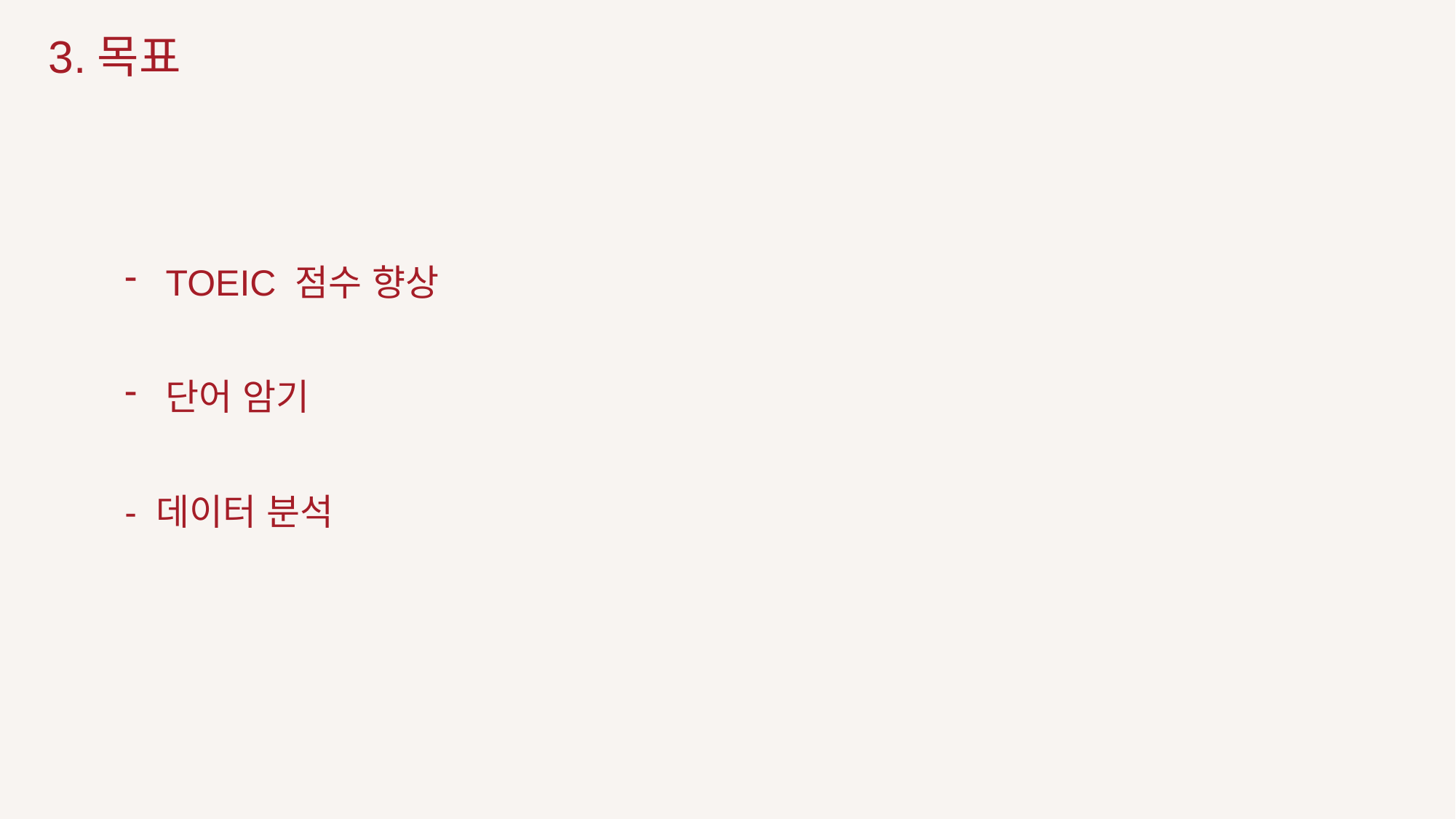

3.목표
TOEIC 점수 향상
단어 암기
- 데이터 분석